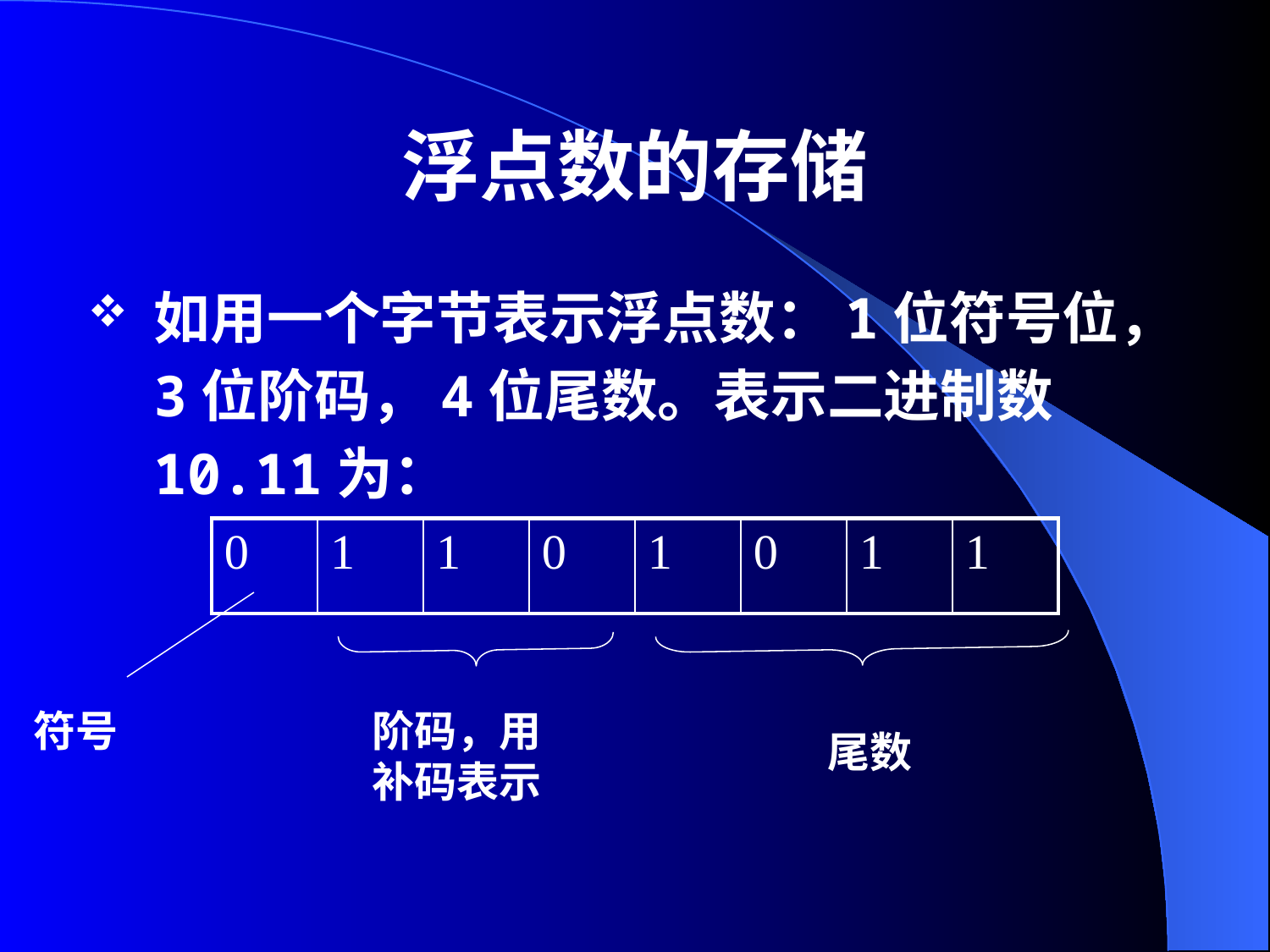

# 浮点数的存储
如用一个字节表示浮点数：1位符号位，3位阶码，4位尾数。表示二进制数10.11为：

| 0 | 1 | 1 | 0 | 1 | 0 | 1 | 1 |
| --- | --- | --- | --- | --- | --- | --- | --- |

符号
阶码，用补码表示
尾数